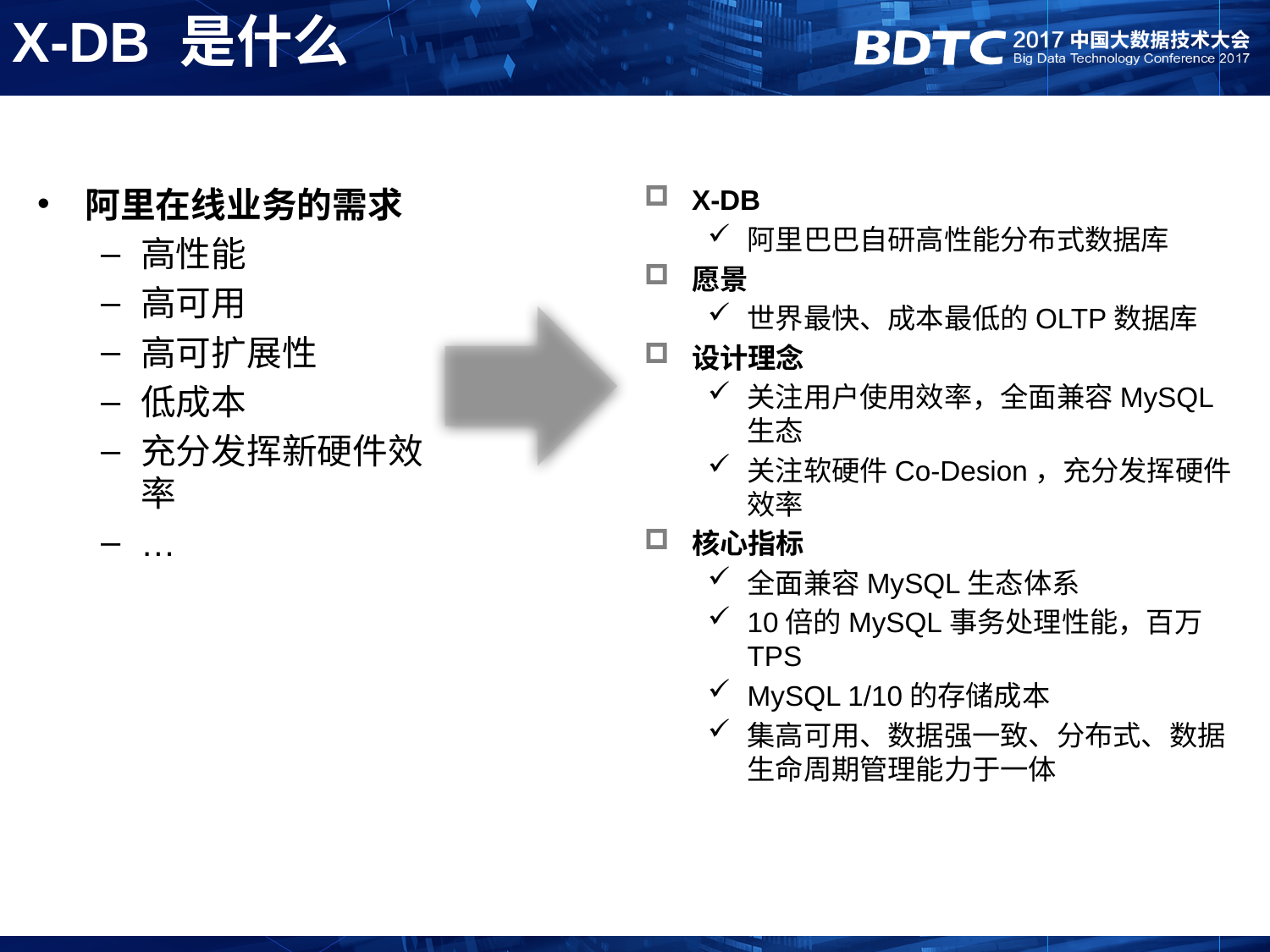

X-DB 是什么
X-DB
阿里巴巴自研高性能分布式数据库
愿景
世界最快、成本最低的OLTP数据库
设计理念
关注用户使用效率，全面兼容MySQL生态
关注软硬件Co-Desion，充分发挥硬件效率
核心指标
全面兼容MySQL生态体系
10倍的MySQL事务处理性能，百万TPS
MySQL 1/10的存储成本
集高可用、数据强一致、分布式、数据生命周期管理能力于一体

阿里在线业务的需求
高性能
高可用
高可扩展性
低成本
充分发挥新硬件效率
…